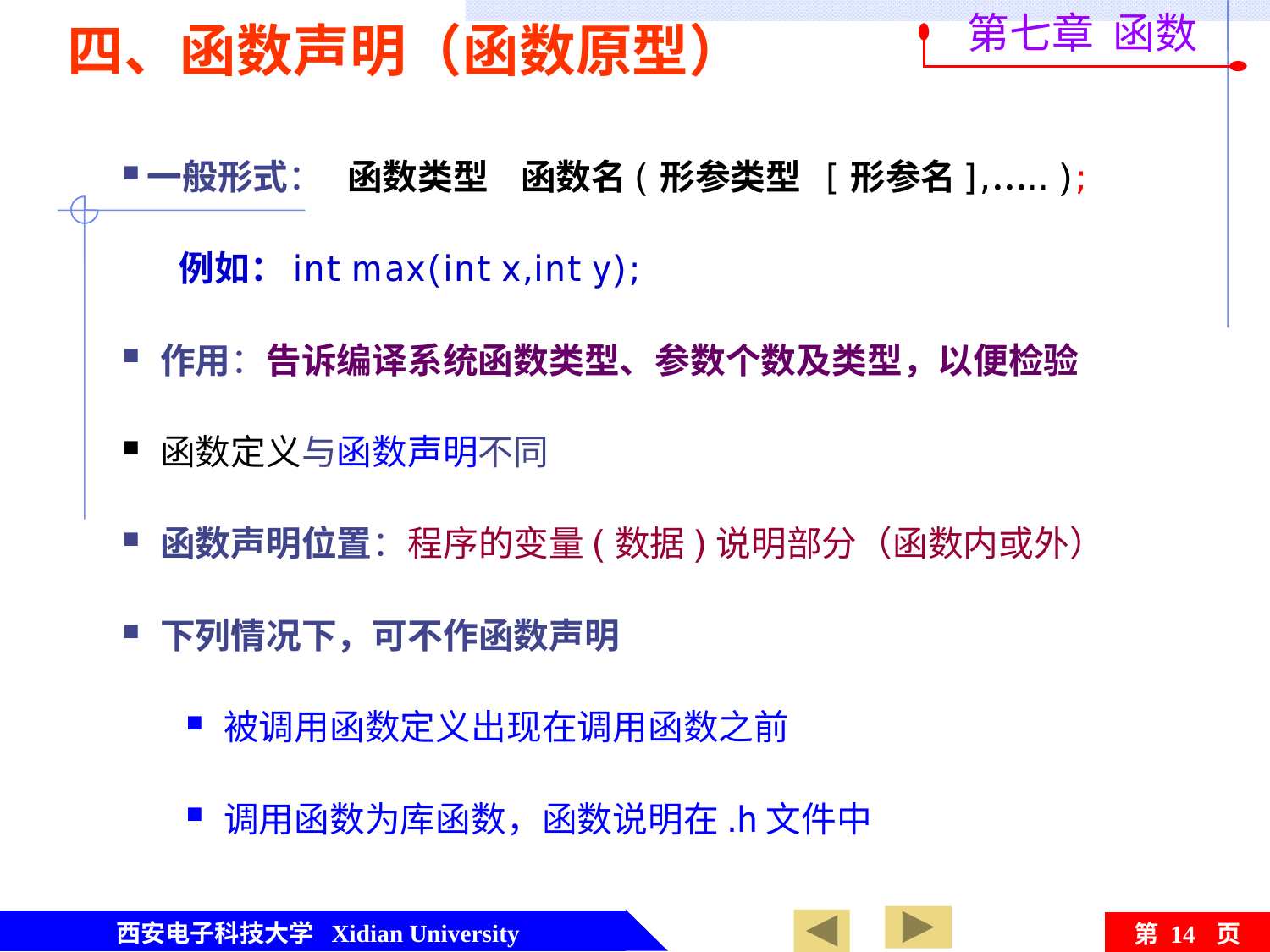

第七章  函数

四、函数声明（函数原型）
一般形式：   函数类型    函数名(形参类型  [形参名],….. );
      例如：int max(int x,int y);
作用：告诉编译系统函数类型、参数个数及类型，以便检验
函数定义与函数声明不同
函数声明位置：程序的变量(数据)说明部分（函数内或外）
下列情况下，可不作函数声明
被调用函数定义出现在调用函数之前
调用函数为库函数，函数说明在.h文件中